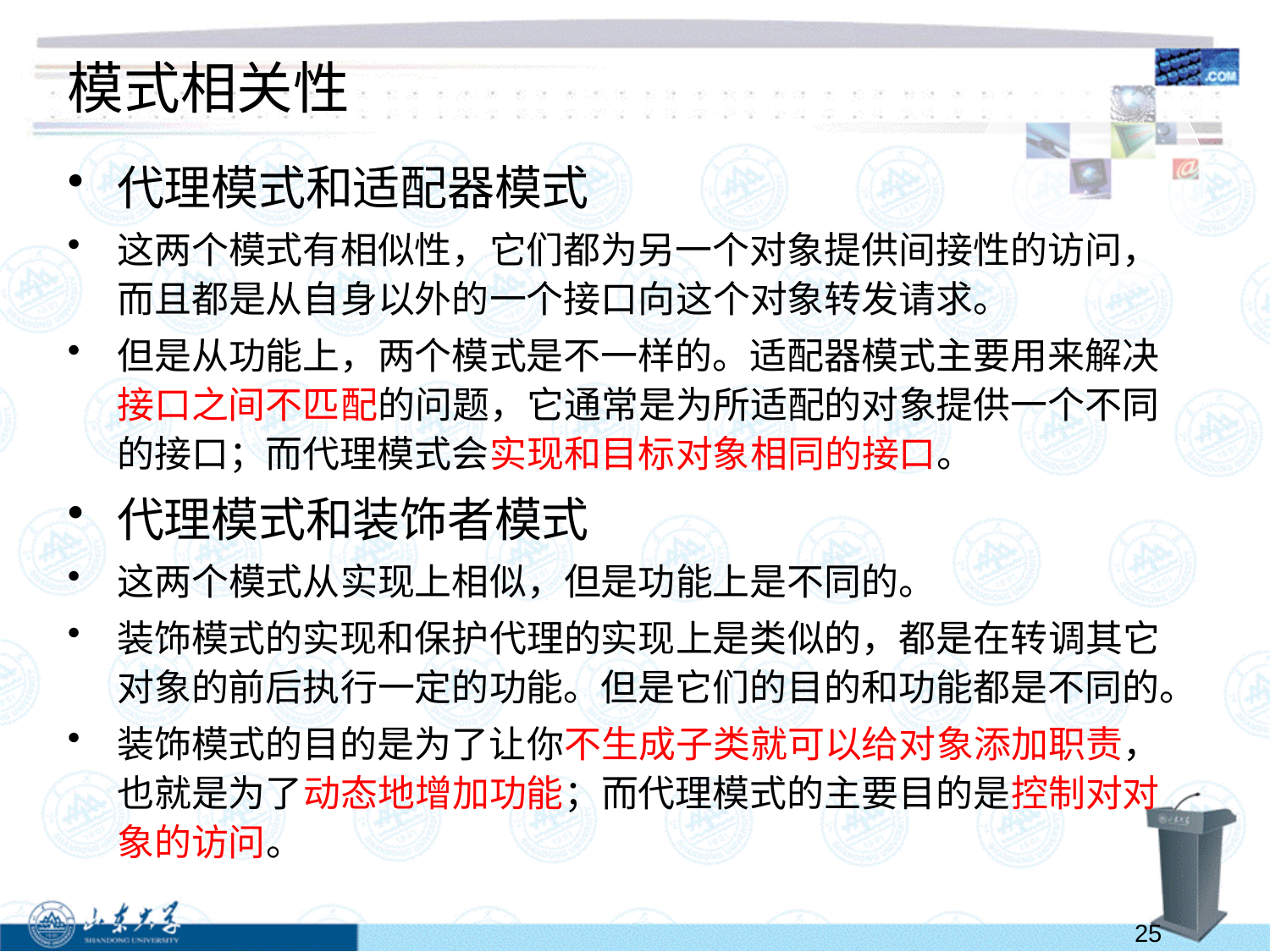

# 模式相关性
代理模式和适配器模式
这两个模式有相似性，它们都为另一个对象提供间接性的访问，而且都是从自身以外的一个接口向这个对象转发请求。
但是从功能上，两个模式是不一样的。适配器模式主要用来解决接口之间不匹配的问题，它通常是为所适配的对象提供一个不同的接口；而代理模式会实现和目标对象相同的接口。
代理模式和装饰者模式
这两个模式从实现上相似，但是功能上是不同的。
装饰模式的实现和保护代理的实现上是类似的，都是在转调其它对象的前后执行一定的功能。但是它们的目的和功能都是不同的。
装饰模式的目的是为了让你不生成子类就可以给对象添加职责，也就是为了动态地增加功能；而代理模式的主要目的是控制对对象的访问。

25